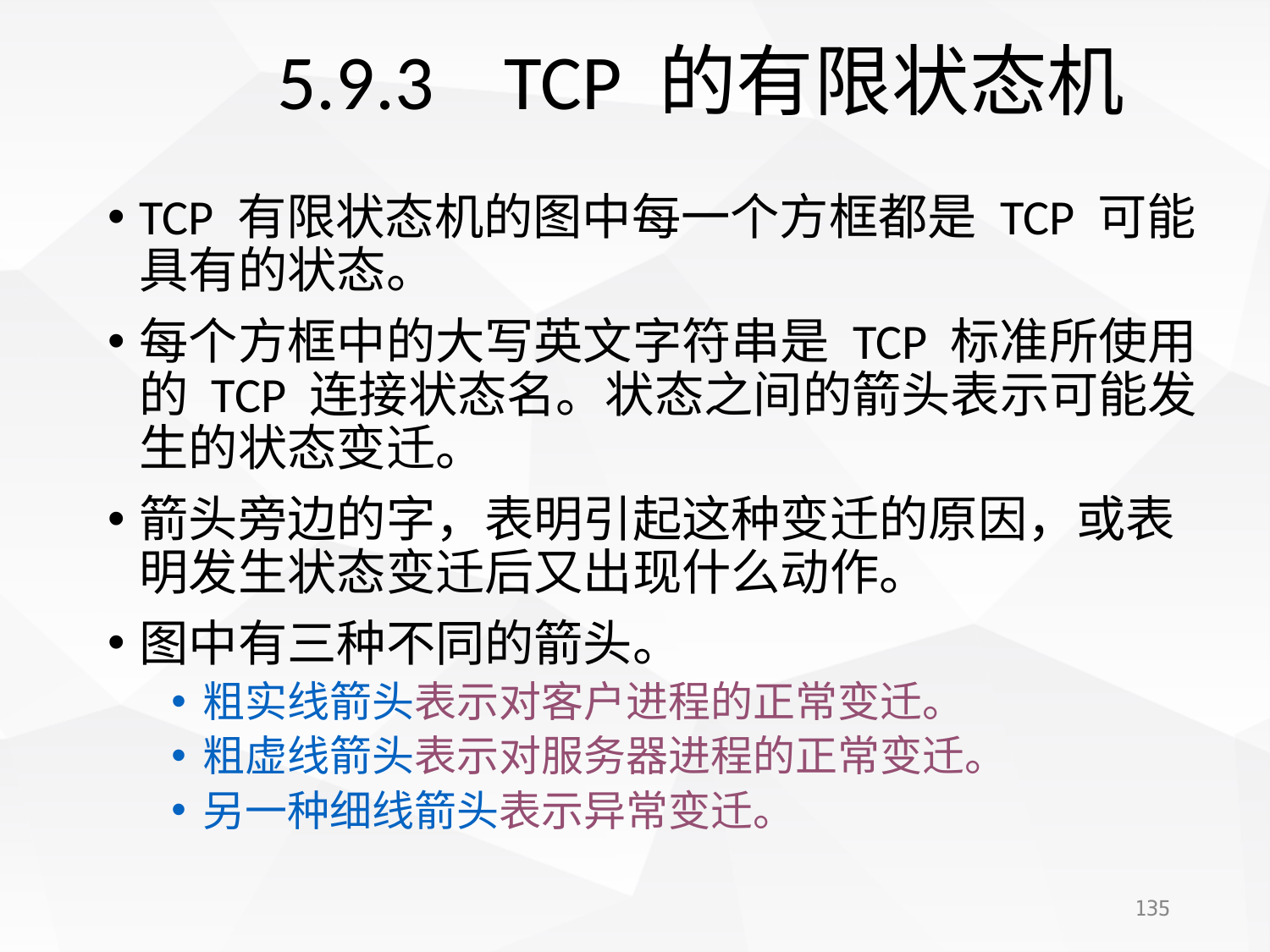

# 5.9.3    TCP 的有限状态机
TCP 有限状态机的图中每一个方框都是 TCP 可能具有的状态。
每个方框中的大写英文字符串是 TCP 标准所使用的 TCP 连接状态名。状态之间的箭头表示可能发生的状态变迁。
箭头旁边的字，表明引起这种变迁的原因，或表明发生状态变迁后又出现什么动作。
图中有三种不同的箭头。
粗实线箭头表示对客户进程的正常变迁。
粗虚线箭头表示对服务器进程的正常变迁。
另一种细线箭头表示异常变迁。
135